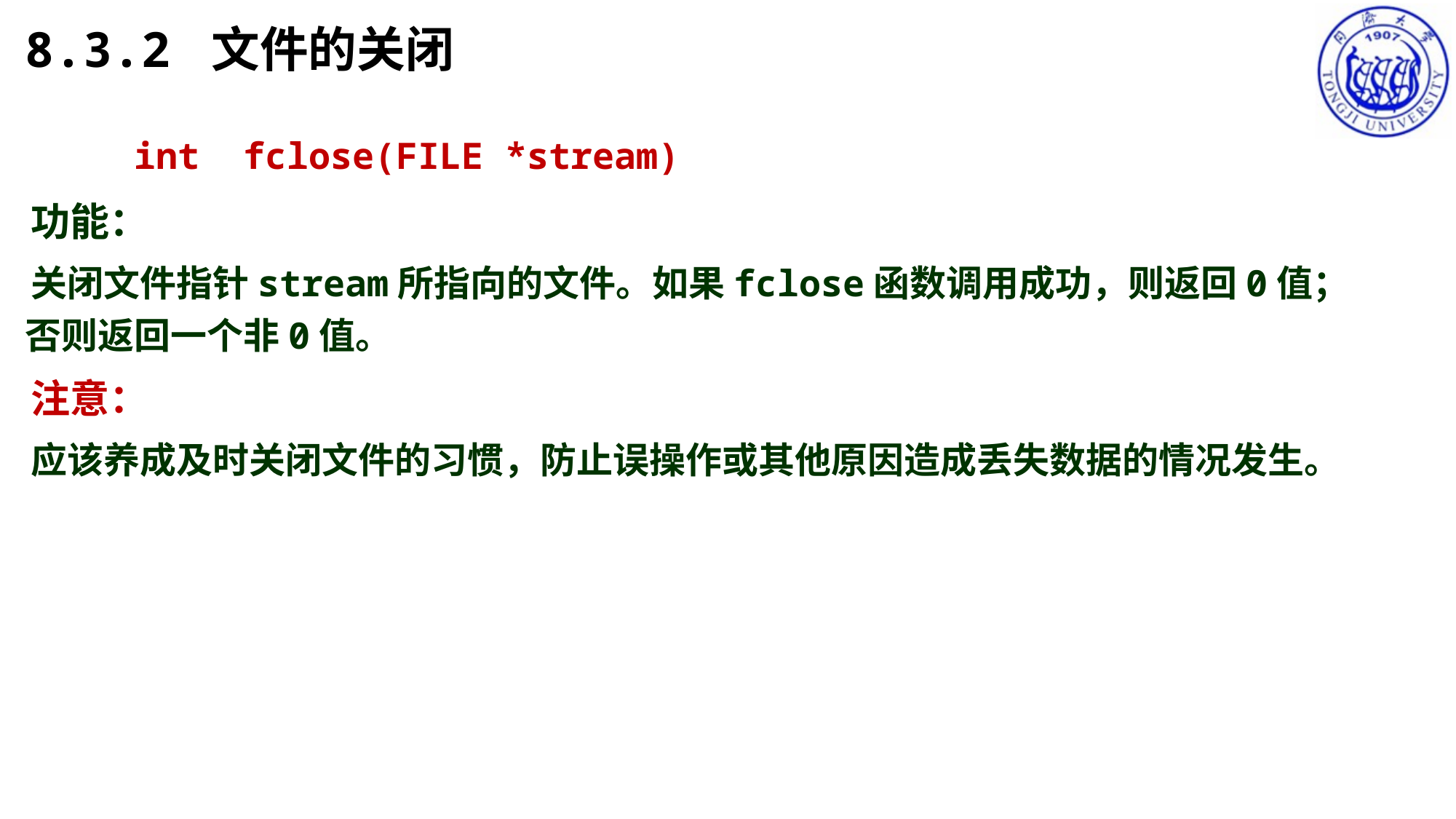

# 8.3.2 文件的关闭
	int  fclose(FILE *stream)
功能：
关闭文件指针stream所指向的文件。如果fclose函数调用成功，则返回0值；否则返回一个非0值。
注意：
应该养成及时关闭文件的习惯，防止误操作或其他原因造成丢失数据的情况发生。